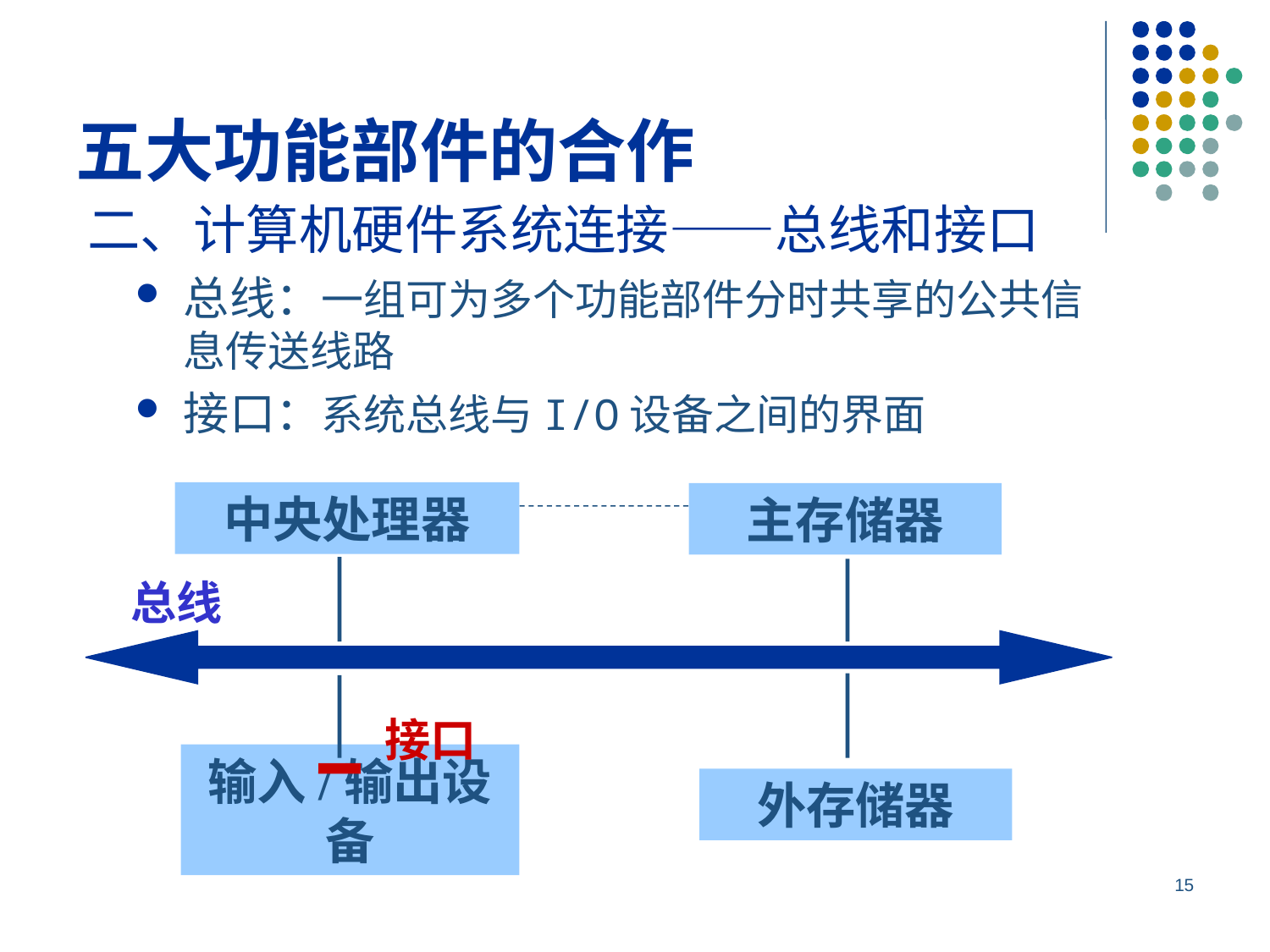

五大功能部件的合作
# 二、计算机硬件系统连接——总线和接口
总线：一组可为多个功能部件分时共享的公共信息传送线路
接口：系统总线与I/O设备之间的界面
中央处理器
主存储器

总线

接口

外存储器
输入/输出设备

15